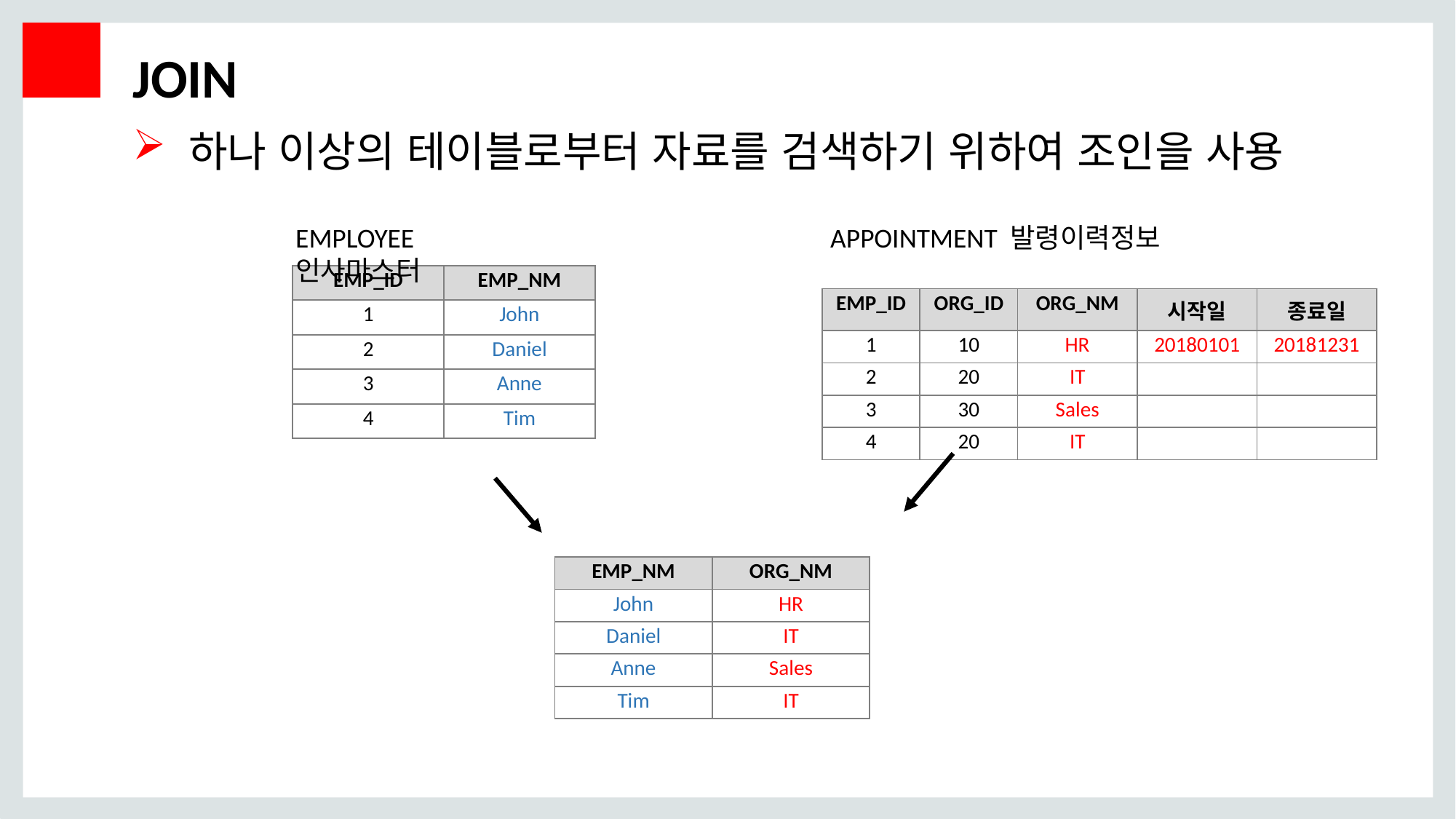

# JOIN
 하나 이상의 테이블로부터 자료를 검색하기 위하여 조인을 사용
EMPLOYEE 인사마스터
APPOINTMENT 발령이력정보
| EMP\_ID | EMP\_NM |
| --- | --- |
| 1 | John |
| 2 | Daniel |
| 3 | Anne |
| 4 | Tim |
| EMP\_ID | ORG\_ID | ORG\_NM | 시작일 | 종료일 |
| --- | --- | --- | --- | --- |
| 1 | 10 | HR | 20180101 | 20181231 |
| 2 | 20 | IT |  |  |
| 3 | 30 | Sales |  |  |
| 4 | 20 | IT |  |  |
| EMP\_NM | ORG\_NM |
| --- | --- |
| John | HR |
| Daniel | IT |
| Anne | Sales |
| Tim | IT |